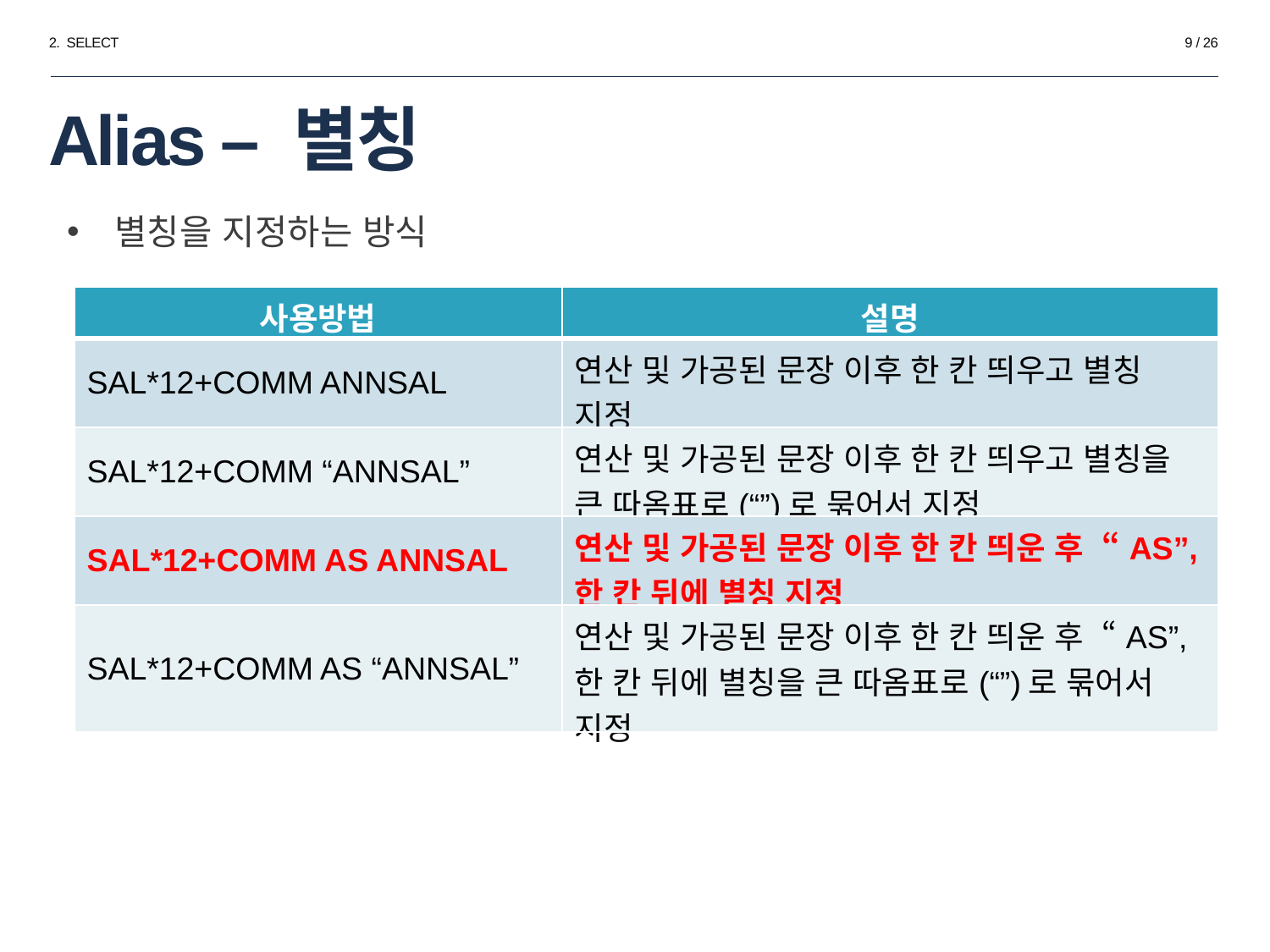

2.  SELECT
9 / 26
# Alias – 별칭
별칭을 지정하는 방식
| 사용방법 | 설명 |
| --- | --- |
| SAL\*12+COMM ANNSAL | 연산 및 가공된 문장 이후 한 칸 띄우고 별칭 지정 |
| SAL\*12+COMM “ANNSAL” | 연산 및 가공된 문장 이후 한 칸 띄우고 별칭을 큰 따옴표로(“”)로 묶어서 지정 |
| SAL\*12+COMM AS ANNSAL | 연산 및 가공된 문장 이후 한 칸 띄운 후 “AS”, 한 칸 뒤에 별칭 지정 |
| SAL\*12+COMM AS “ANNSAL” | 연산 및 가공된 문장 이후 한 칸 띄운 후 “AS”, 한 칸 뒤에 별칭을 큰 따옴표로(“”)로 묶어서 지정 |